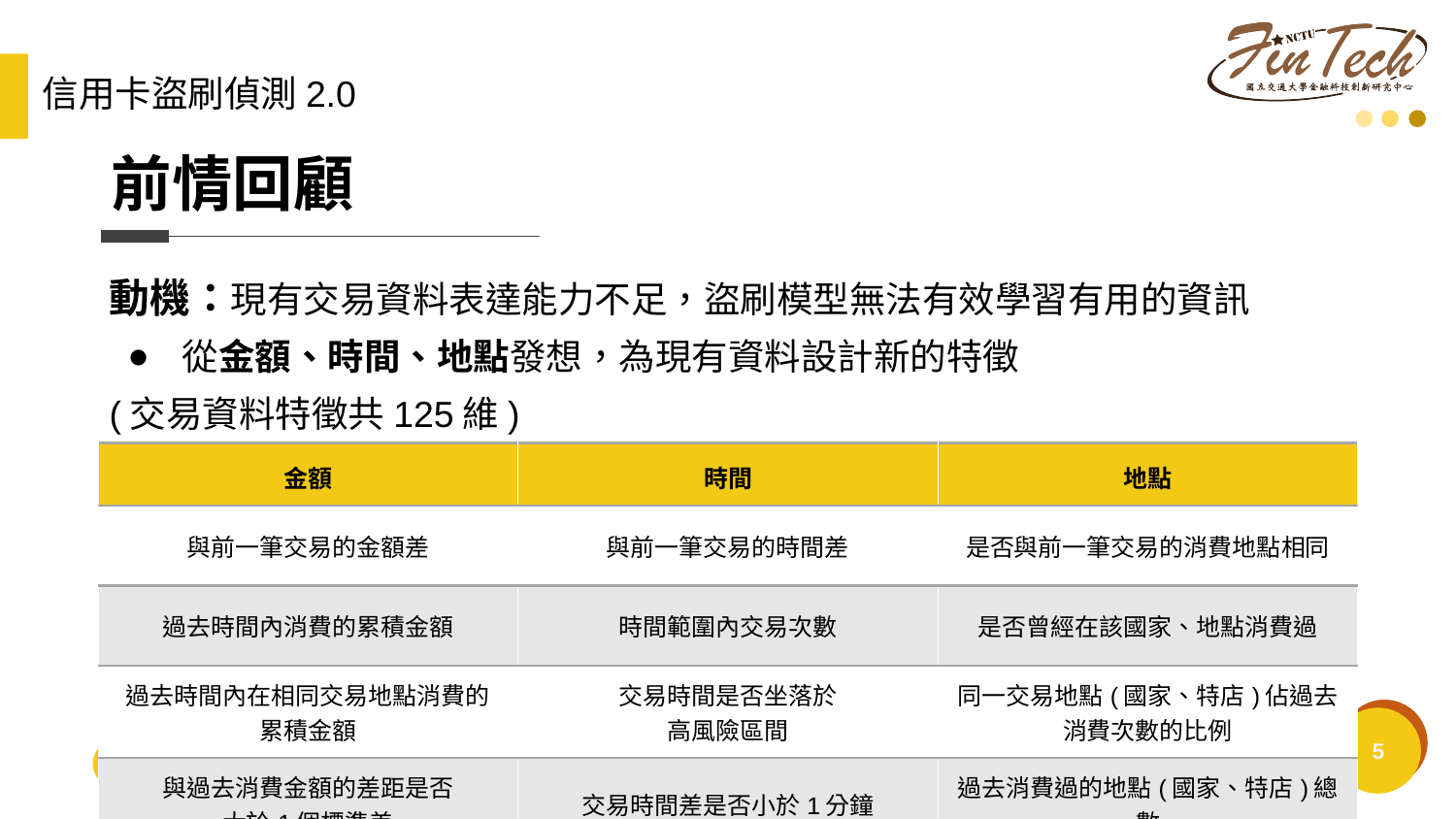

信用卡盜刷偵測2.0

# 前情回顧
動機：現有交易資料表達能力不足，盜刷模型無法有效學習有用的資訊
從金額、時間、地點發想，為現有資料設計新的特徵
(交易資料特徵共125維)
| 金額 | 時間 | 地點 |
| --- | --- | --- |
| 與前一筆交易的金額差 | 與前一筆交易的時間差 | 是否與前一筆交易的消費地點相同 |
| 過去時間內消費的累積金額 | 時間範圍內交易次數 | 是否曾經在該國家、地點消費過 |
| 過去時間內在相同交易地點消費的 累積金額 | 交易時間是否坐落於 高風險區間 | 同一交易地點(國家、特店)佔過去 消費次數的比例 |
| 與過去消費金額的差距是否 大於1個標準差 | 交易時間差是否小於1分鐘 | 過去消費過的地點(國家、特店)總數 |
5